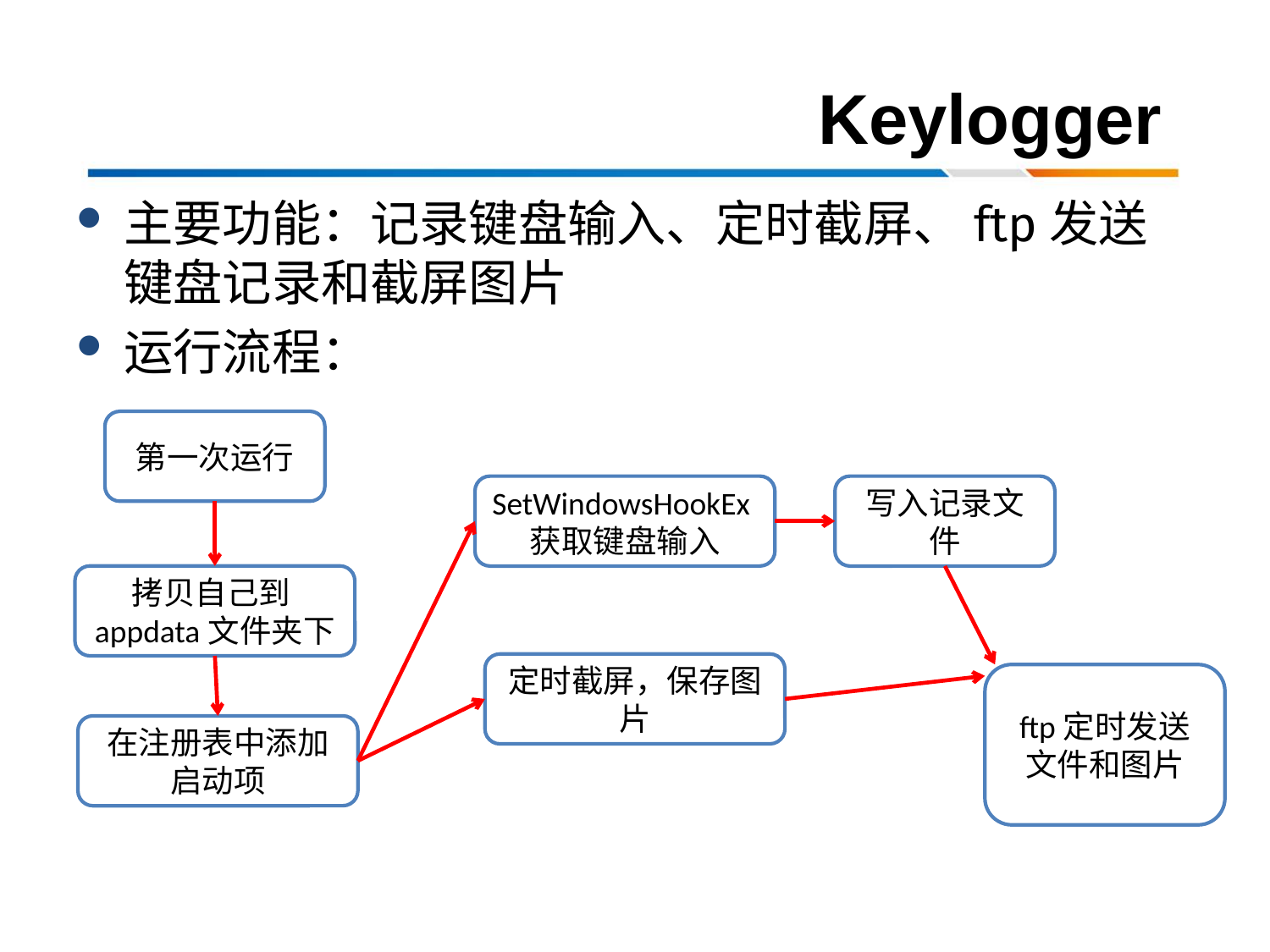

# Keylogger
主要功能：记录键盘输入、定时截屏、ftp发送键盘记录和截屏图片
运行流程：
第一次运行
SetWindowsHookEx获取键盘输入
写入记录文件
拷贝自己到appdata文件夹下
定时截屏，保存图片
ftp定时发送文件和图片
在注册表中添加启动项